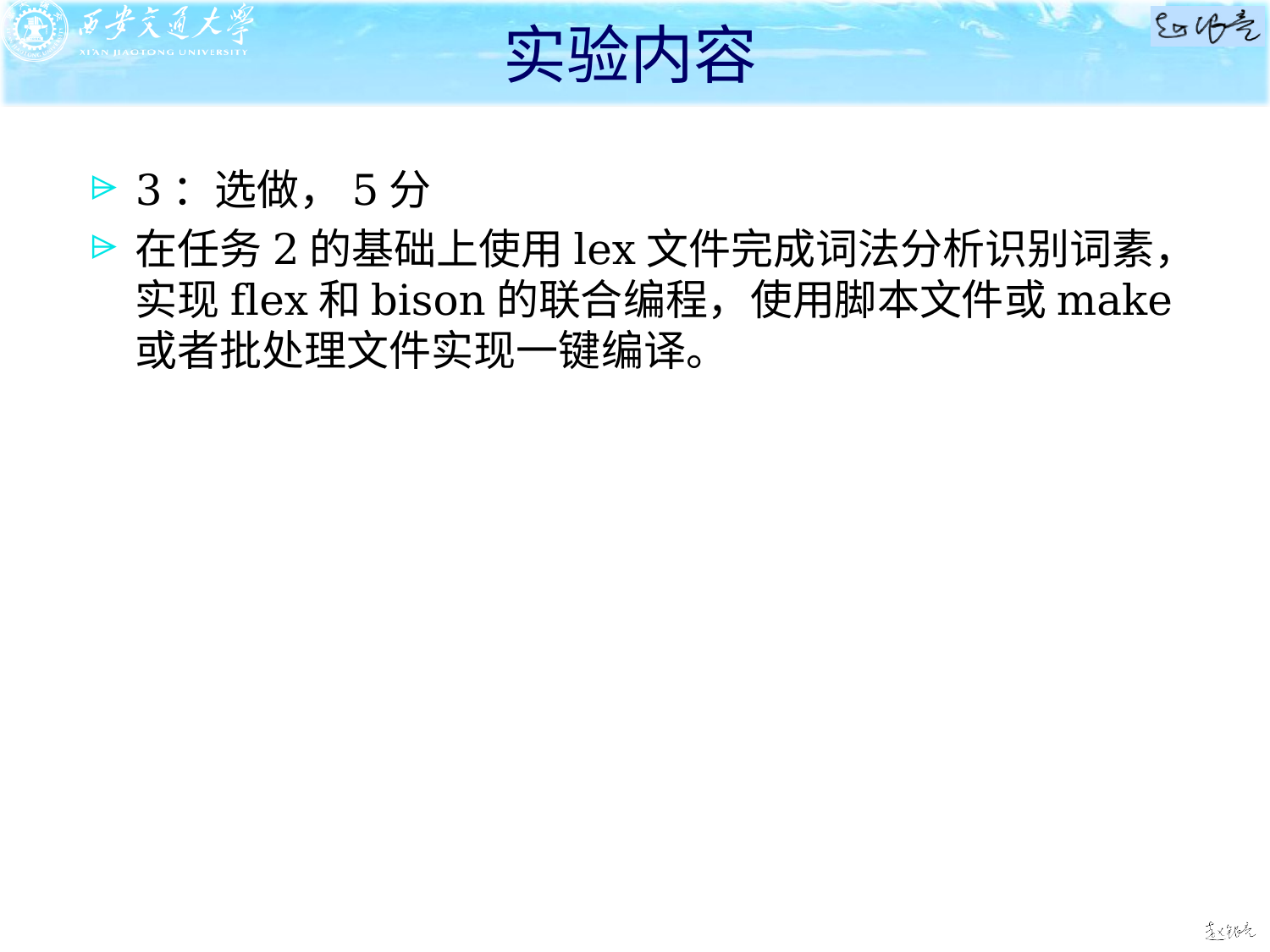

# 实验内容
3：选做，5分
在任务2的基础上使用lex文件完成词法分析识别词素，实现flex和bison的联合编程，使用脚本文件或make或者批处理文件实现一键编译。